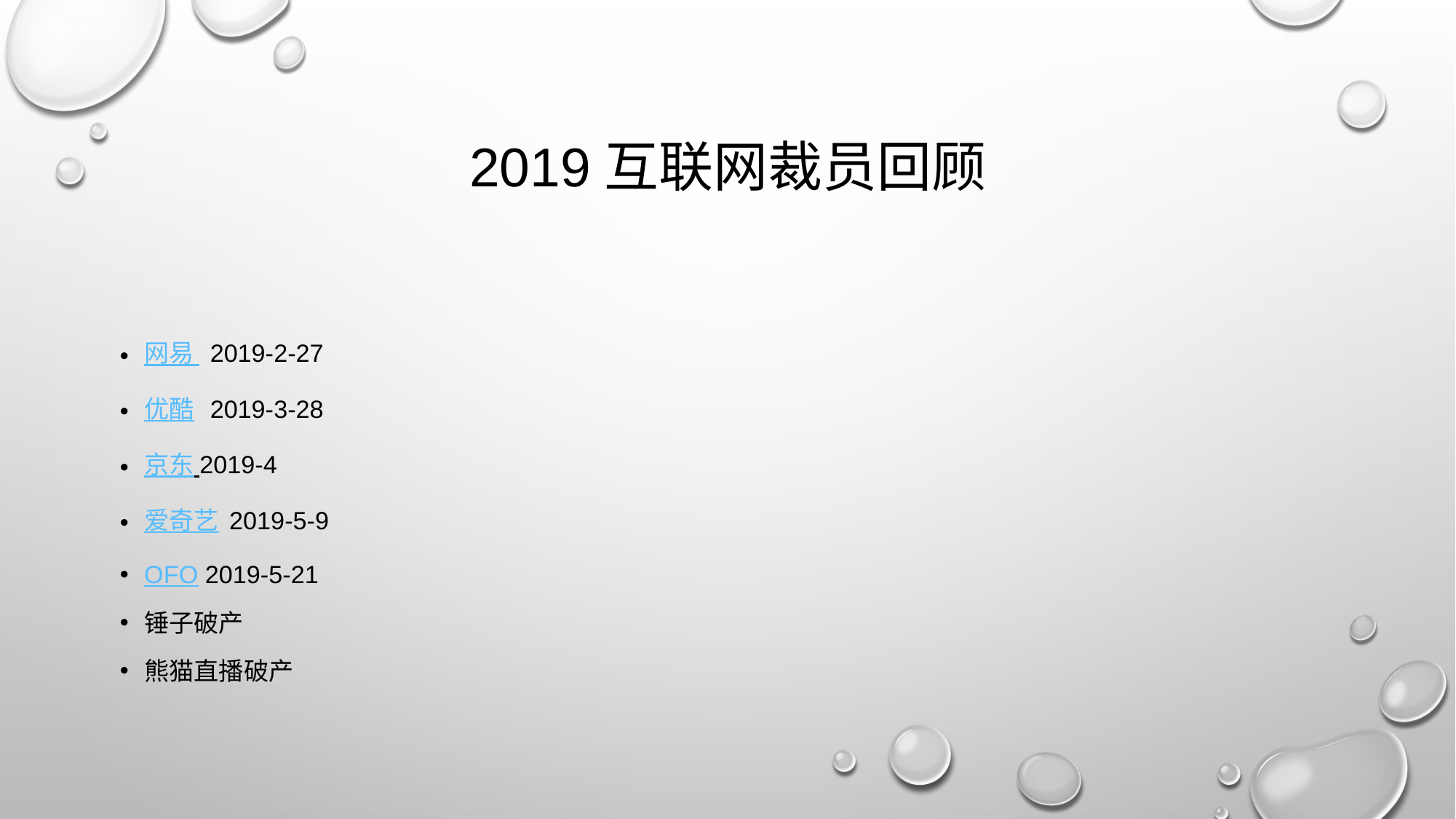

# 2019互联网裁员回顾

网易  2019-2-27
优酷  2019-3-28
京东 2019-4
爱奇艺 2019-5-9
Ofo 2019-5-21
锤子破产
熊猫直播破产